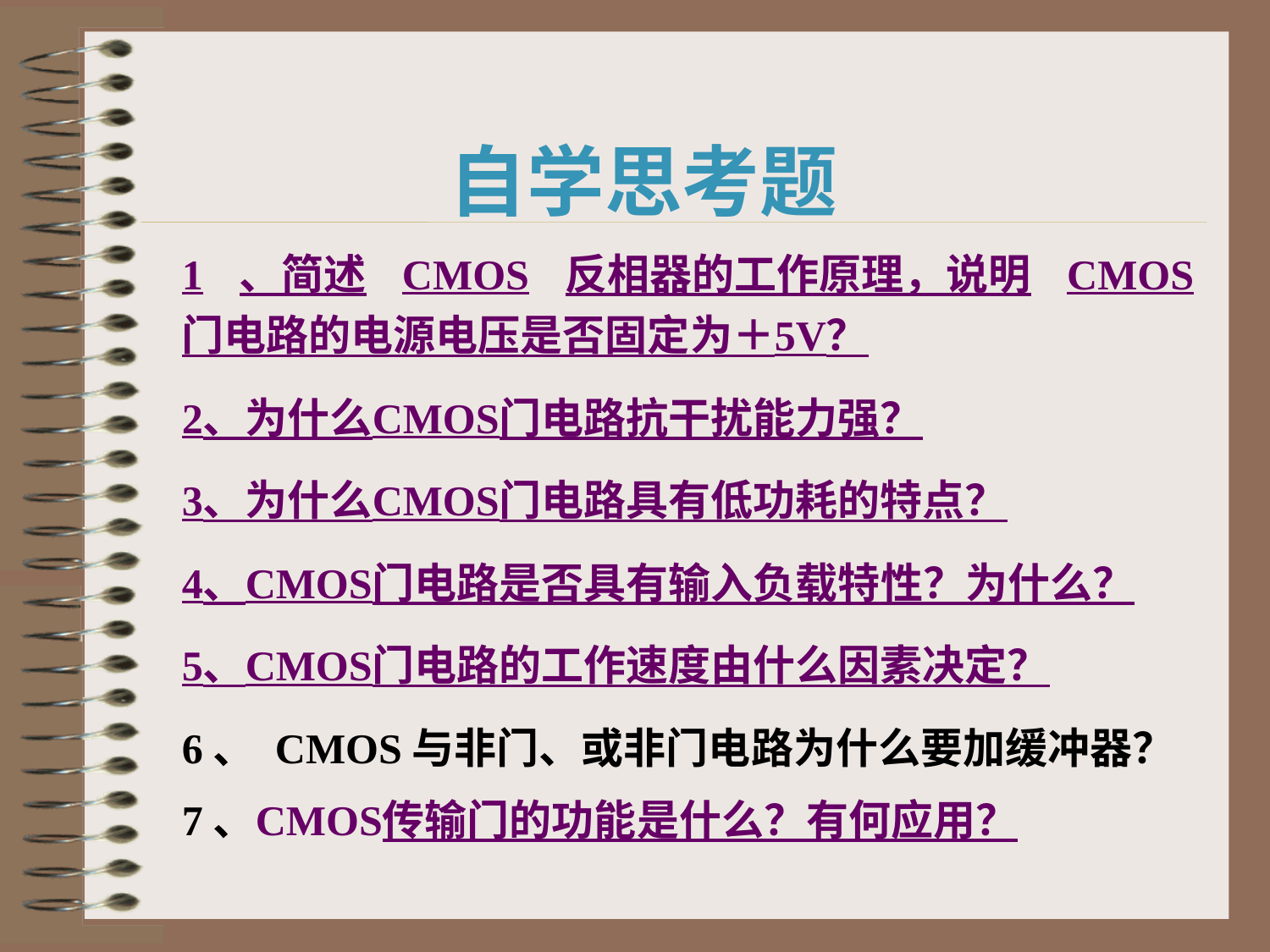

自学思考题
1、简述CMOS反相器的工作原理，说明CMOS门电路的电源电压是否固定为＋5V？
2、为什么CMOS门电路抗干扰能力强？
3、为什么CMOS门电路具有低功耗的特点？
4、CMOS门电路是否具有输入负载特性？为什么？
5、CMOS门电路的工作速度由什么因素决定？
6、 CMOS与非门、或非门电路为什么要加缓冲器？
7、CMOS传输门的功能是什么？有何应用？